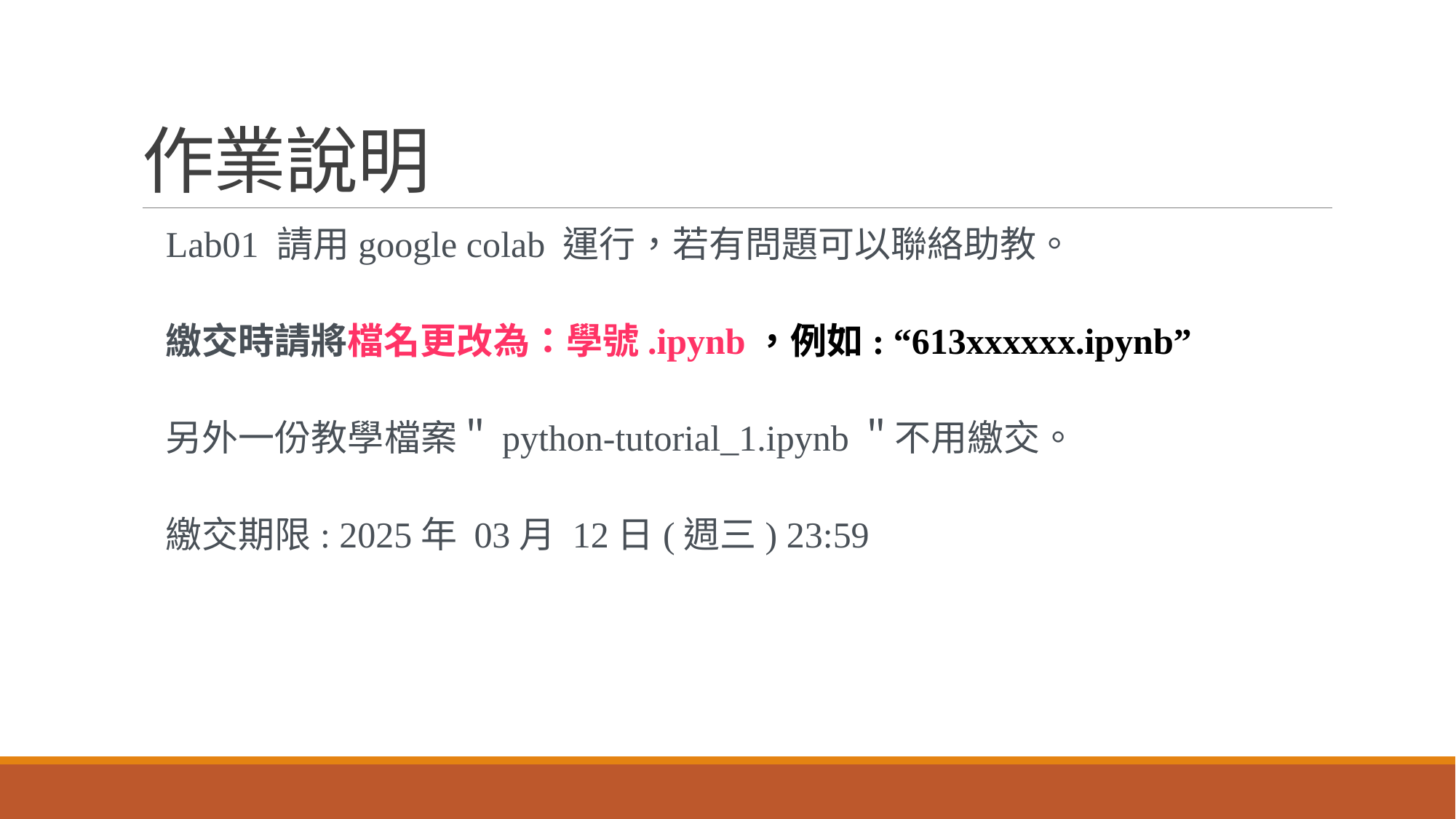

# 作業說明
Lab01 請用google colab 運行，若有問題可以聯絡助教。

繳交時請將檔名更改為：學號.ipynb，例如: “613xxxxxx.ipynb”

另外一份教學檔案＂python-tutorial_1.ipynb＂不用繳交。

繳交期限: 2025年 03月 12日(週三) 23:59